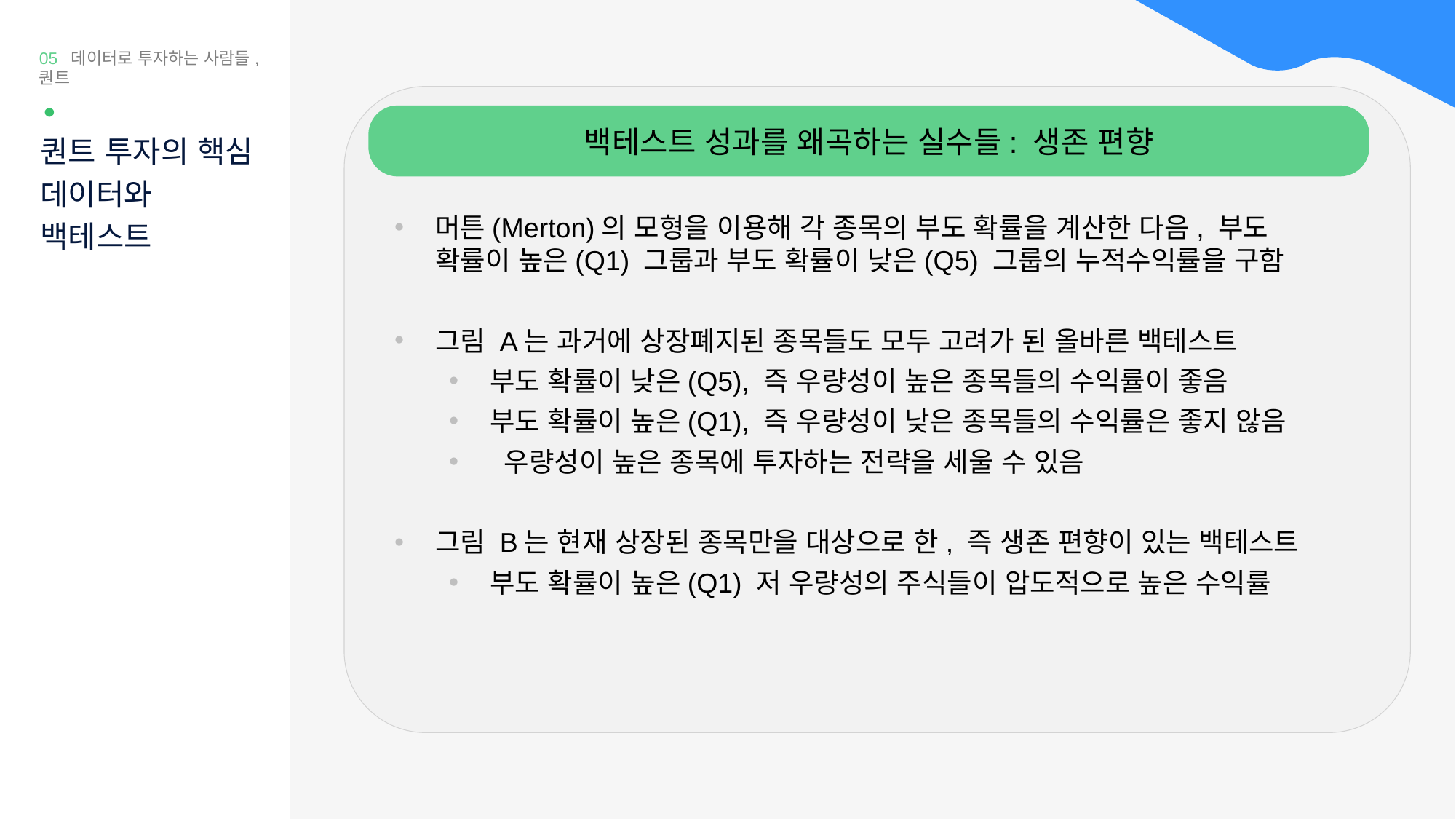

05  데이터로 투자하는 사람들, 퀀트

백테스트 성과를 왜곡하는 실수들: 생존 편향

퀀트 투자의 핵심
데이터와
백테스트
머튼(Merton)의 모형을 이용해 각 종목의 부도 확률을 계산한 다음, 부도 확률이 높은(Q1) 그룹과 부도 확률이 낮은(Q5) 그룹의 누적수익률을 구함

그림 A는 과거에 상장폐지된 종목들도 모두 고려가 된 올바른 백테스트
부도 확률이 낮은(Q5), 즉 우량성이 높은 종목들의 수익률이 좋음
부도 확률이 높은(Q1), 즉 우량성이 낮은 종목들의 수익률은 좋지 않음
 우량성이 높은 종목에 투자하는 전략을 세울 수 있음

그림 B는 현재 상장된 종목만을 대상으로 한, 즉 생존 편향이 있는 백테스트
부도 확률이 높은(Q1) 저 우량성의 주식들이 압도적으로 높은 수익률